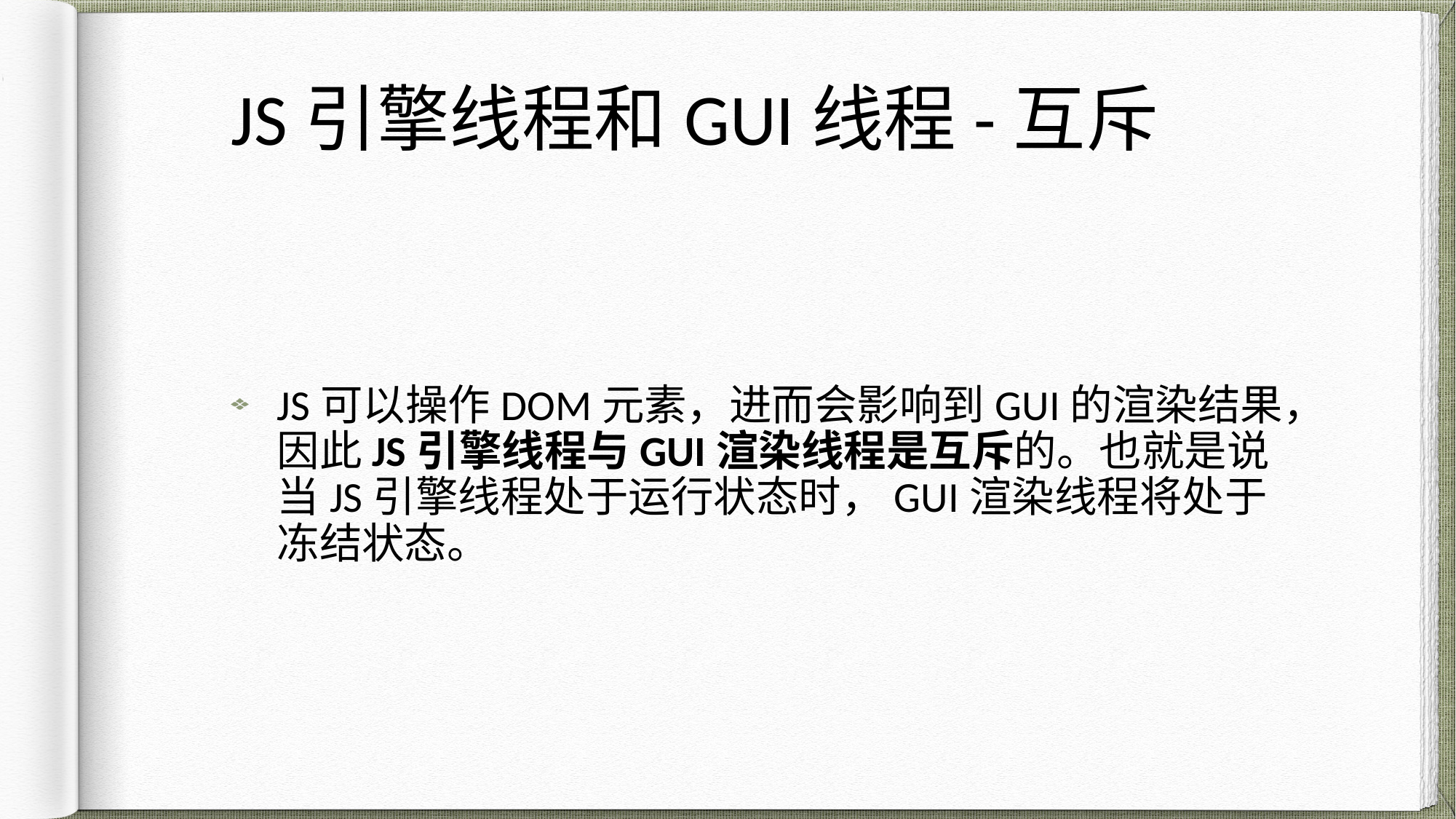

# JS引擎线程和GUI线程-互斥
JS可以操作DOM元素，进而会影响到GUI的渲染结果，因此JS引擎线程与GUI渲染线程是互斥的。也就是说当JS引擎线程处于运行状态时，GUI渲染线程将处于冻结状态。